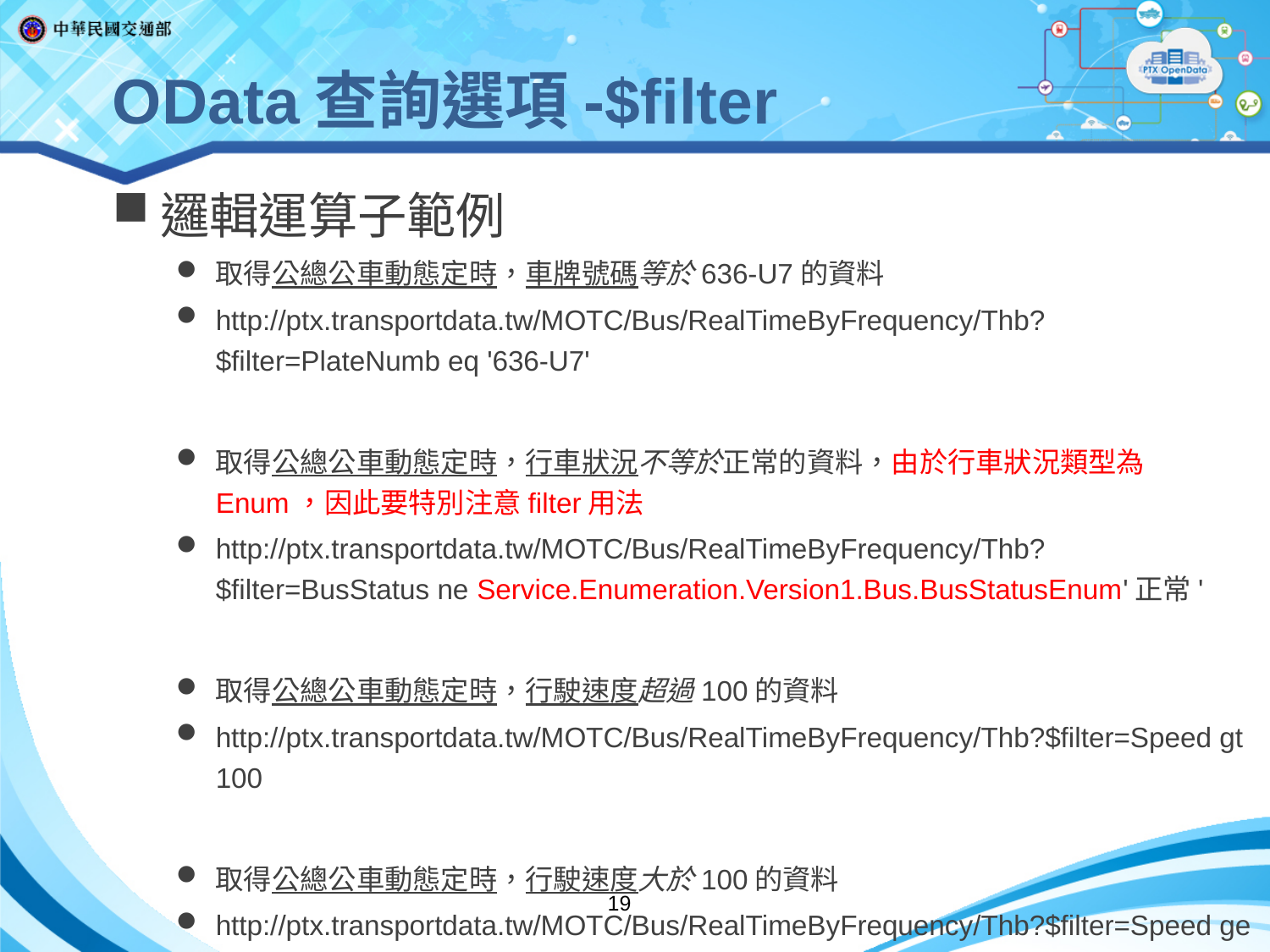

OData查詢選項-$filter
邏輯運算子範例
取得公總公車動態定時，車牌號碼等於636-U7的資料
http://ptx.transportdata.tw/MOTC/Bus/RealTimeByFrequency/Thb?$filter=PlateNumb eq '636-U7'

取得公總公車動態定時，行車狀況不等於正常的資料，由於行車狀況類型為Enum，因此要特別注意filter用法
http://ptx.transportdata.tw/MOTC/Bus/RealTimeByFrequency/Thb?$filter=BusStatus ne Service.Enumeration.Version1.Bus.BusStatusEnum'正常'

取得公總公車動態定時，行駛速度超過100的資料
http://ptx.transportdata.tw/MOTC/Bus/RealTimeByFrequency/Thb?$filter=Speed gt 100

取得公總公車動態定時，行駛速度大於100的資料
http://ptx.transportdata.tw/MOTC/Bus/RealTimeByFrequency/Thb?$filter=Speed ge 100

19